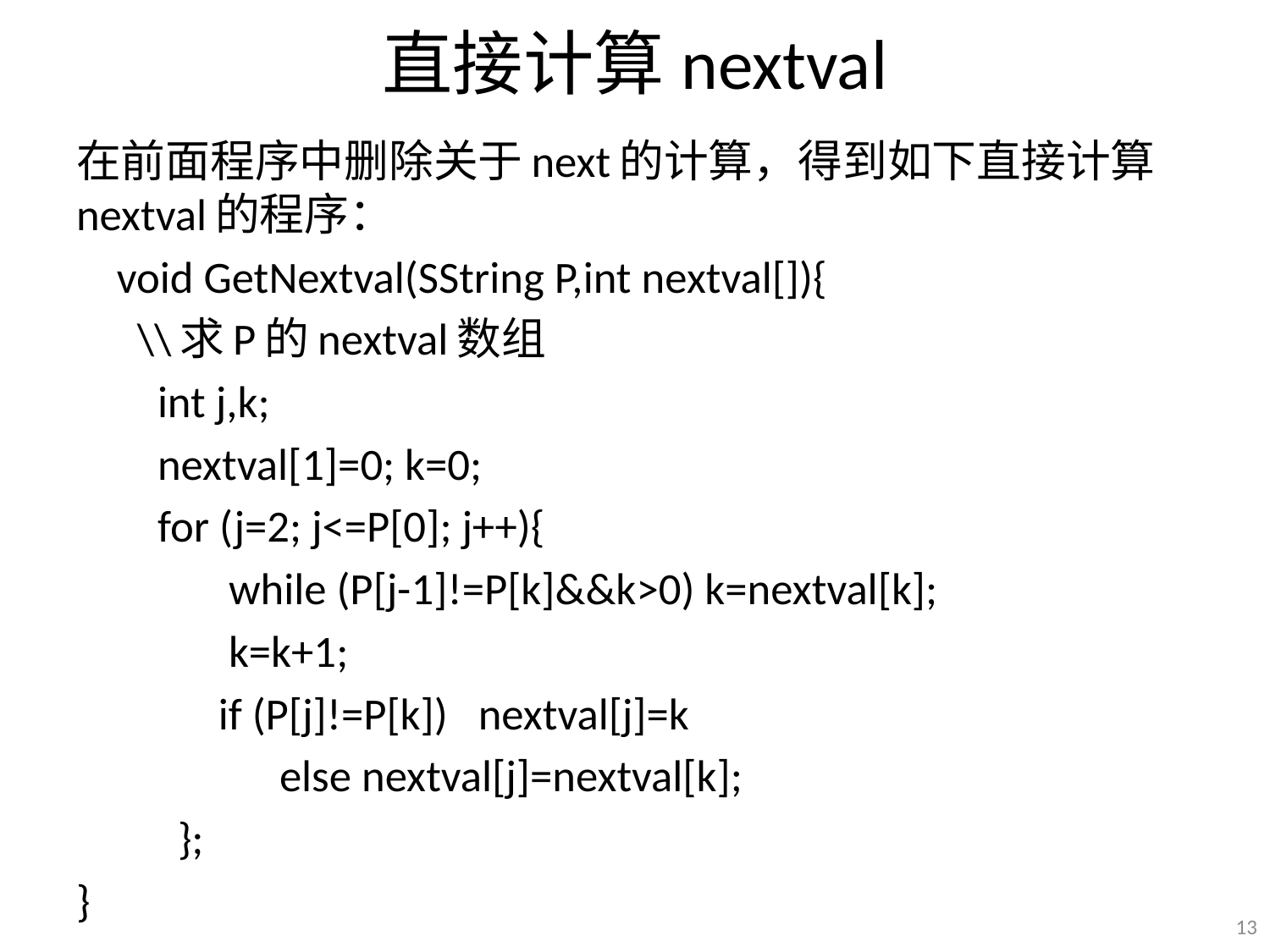

# 直接计算nextval
在前面程序中删除关于next的计算，得到如下直接计算nextval的程序：
    void GetNextval(SString P,int nextval[]){
      \\求P的nextval数组
        int j,k;
        nextval[1]=0; k=0;
        for (j=2; j<=P[0]; j++){
               while (P[j-1]!=P[k]&&k>0) k=nextval[k];
               k=k+1;
              if (P[j]!=P[k])   nextval[j]=k
                    else nextval[j]=nextval[k];
          };
}

13